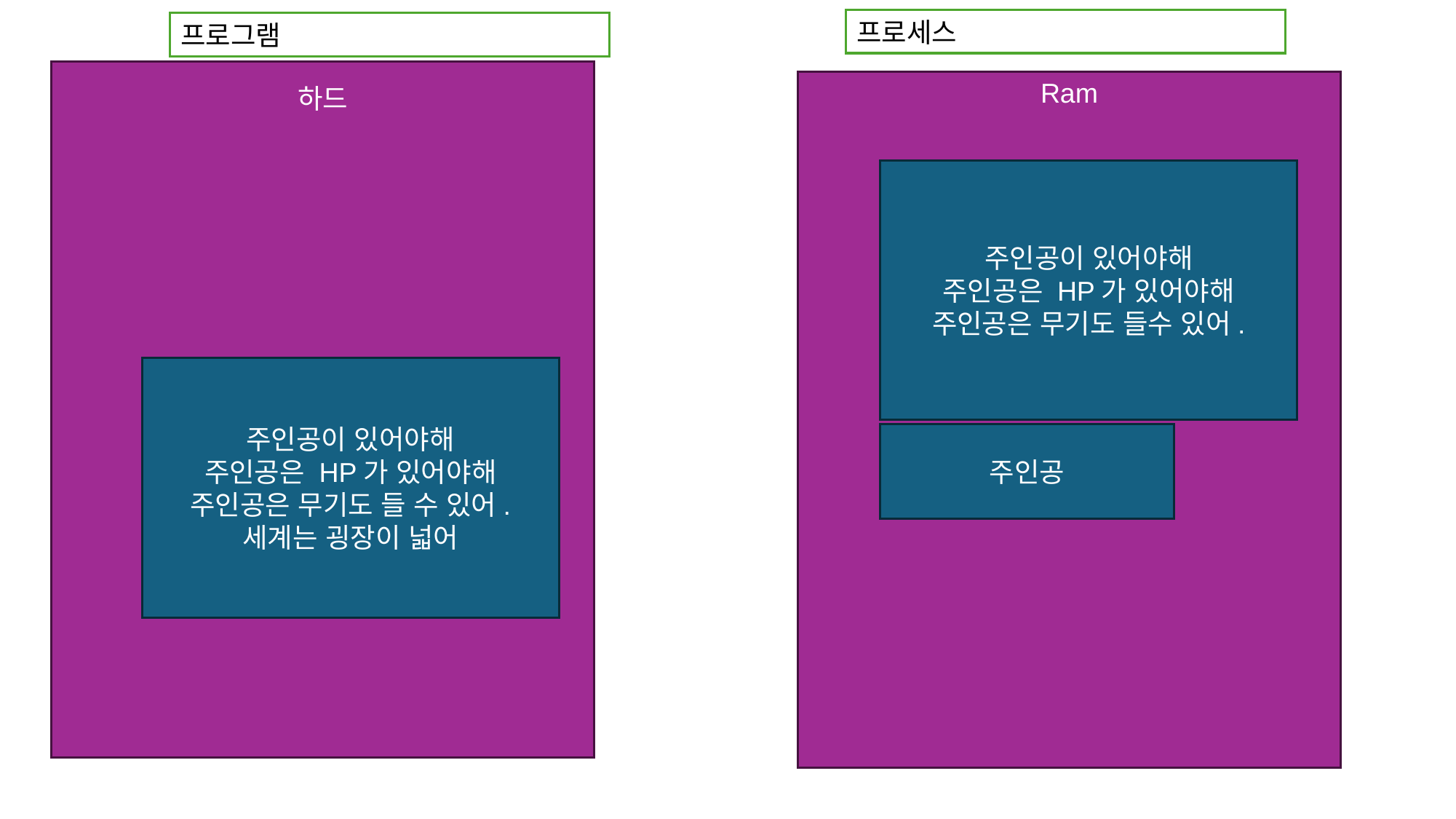

프로세스
프로그램
하드

Ram

주인공이 있어야해
주인공은 HP가 있어야해
주인공은 무기도 들수 있어.
주인공이 있어야해
주인공은 HP가 있어야해
주인공은 무기도 들 수 있어.
세계는 굉장이 넓어
주인공